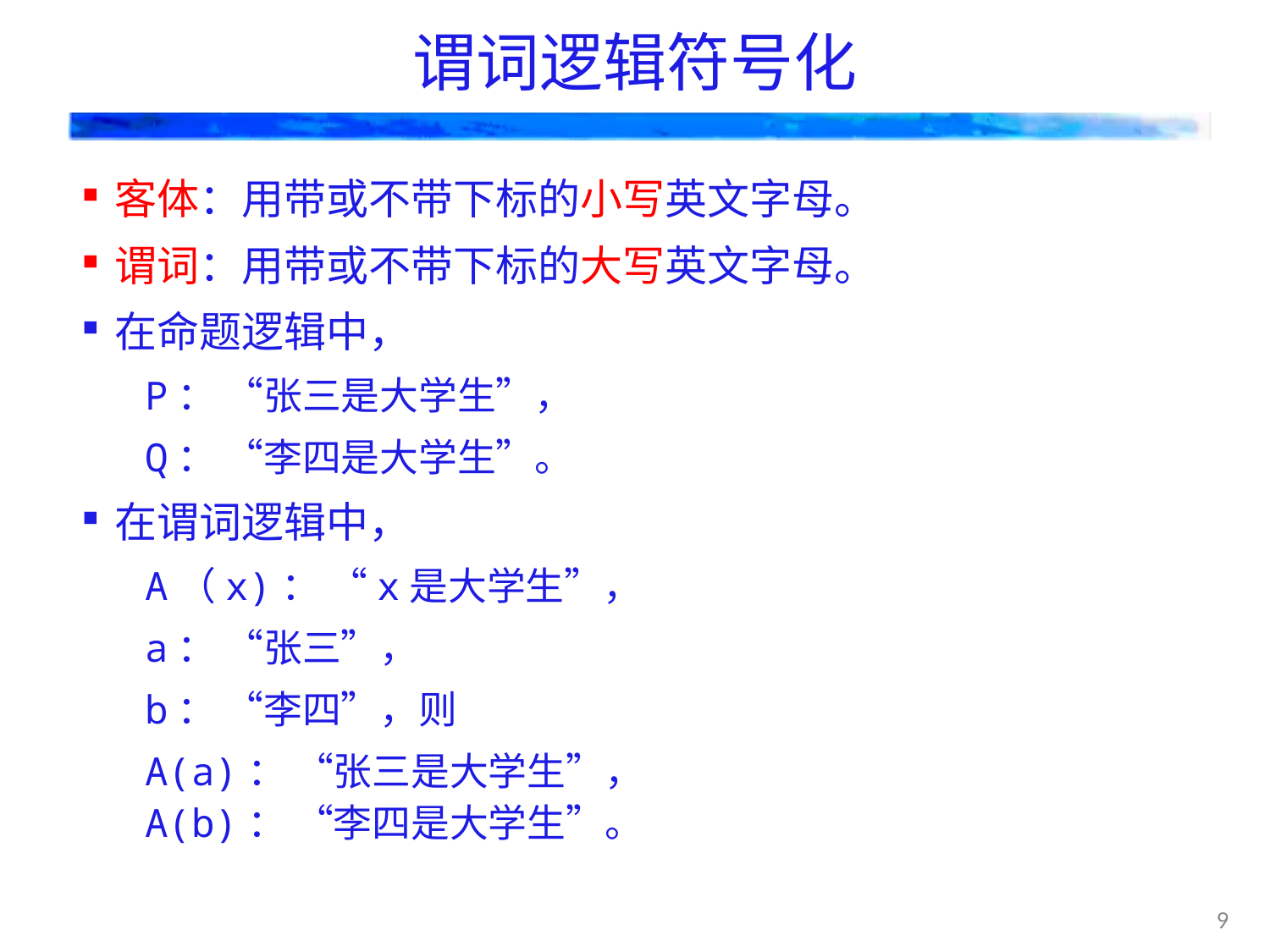

# 谓词逻辑符号化
客体：用带或不带下标的小写英文字母。
谓词：用带或不带下标的大写英文字母。
在命题逻辑中，
P： “张三是大学生”，
Q： “李四是大学生”。
在谓词逻辑中，
A（x)： “x是大学生”，
a： “张三”，
b： “李四”，则
A(a)： “张三是大学生”，
A(b)： “李四是大学生”。
9